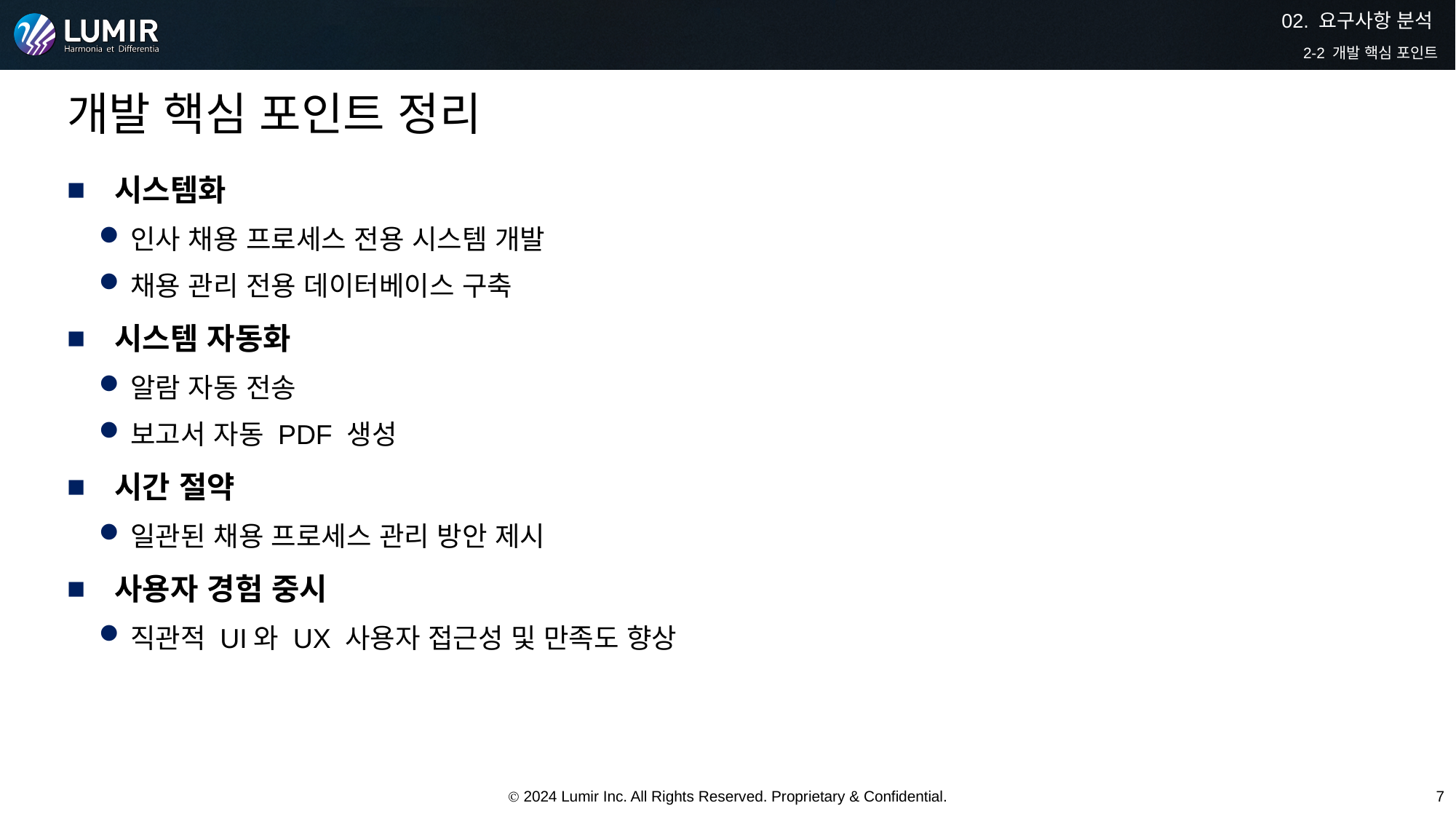

02. 요구사항 분석
2-2 개발 핵심 포인트
# 개발 핵심 포인트 정리
 시스템화
인사 채용 프로세스 전용 시스템 개발
채용 관리 전용 데이터베이스 구축
 시스템 자동화
알람 자동 전송
보고서 자동 PDF 생성
 시간 절약
일관된 채용 프로세스 관리 방안 제시
 사용자 경험 중시
직관적 UI와 UX 사용자 접근성 및 만족도 향상